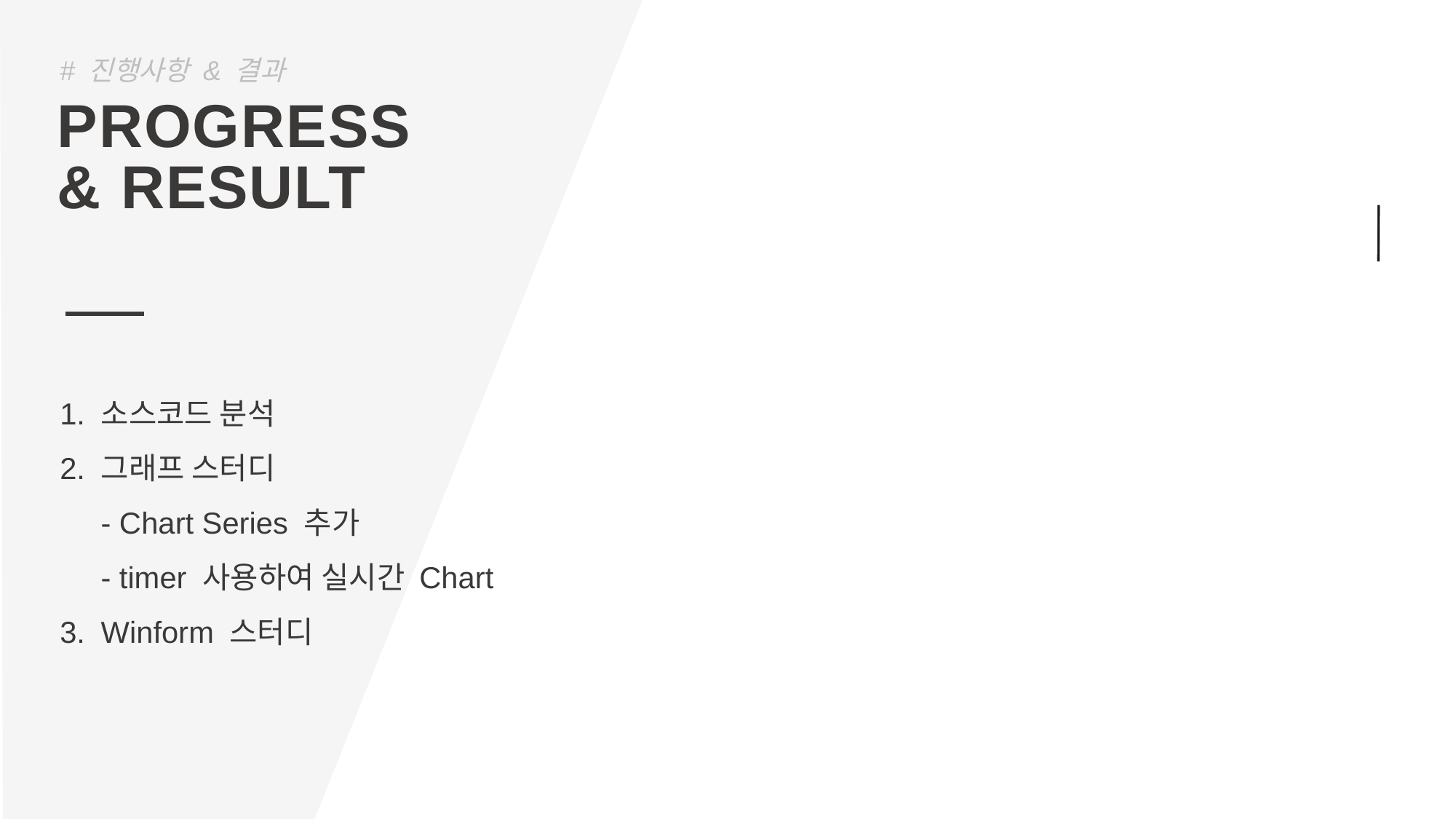

# 진행사항 & 결과
PROGRESS
& RESULT
4

소스코드 분석
그래프 스터디
- Chart Series 추가
- timer 사용하여 실시간 Chart
Winform 스터디